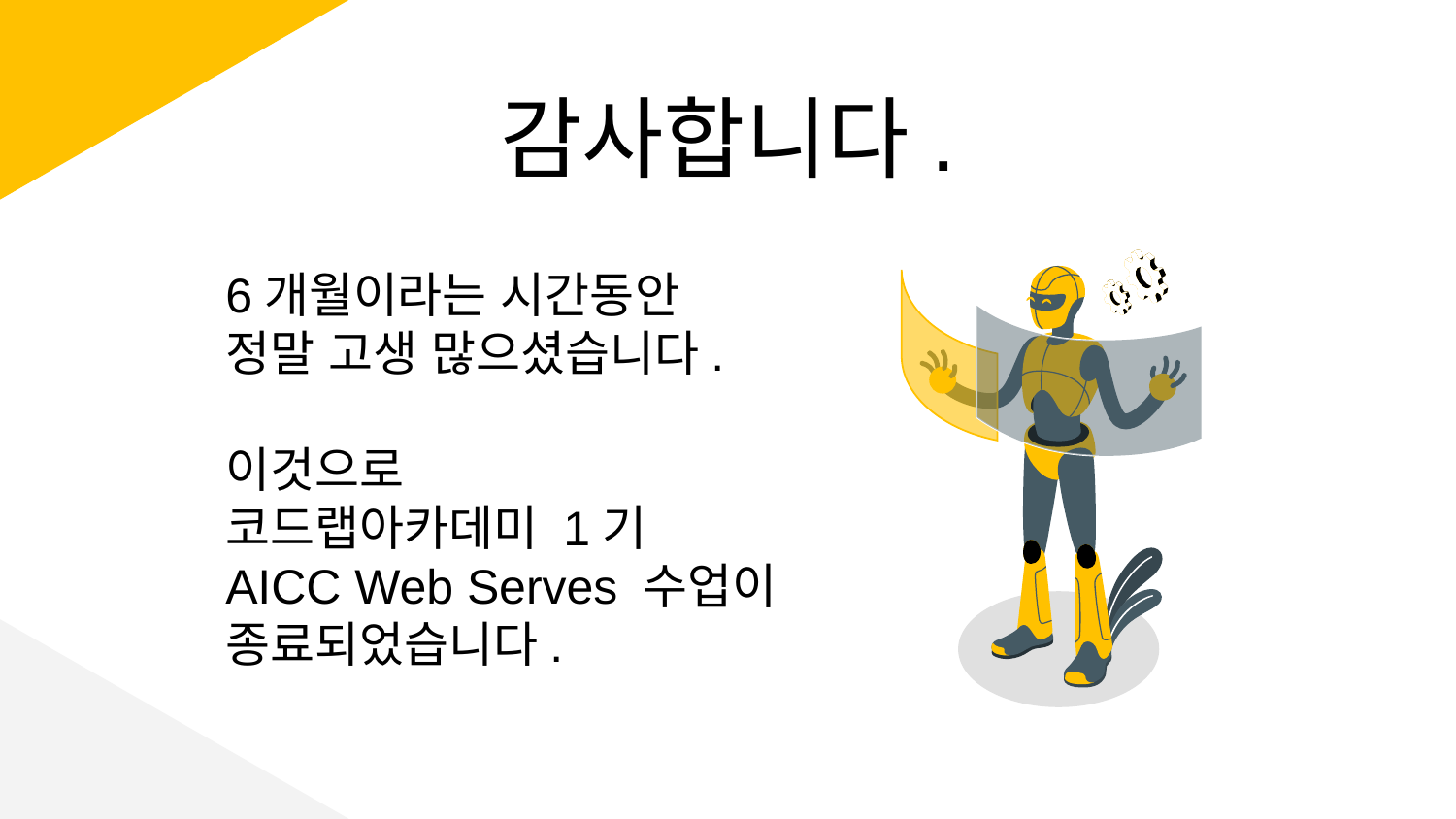

# 감사합니다.
6개월이라는 시간동안
정말 고생 많으셨습니다.

이것으로
코드랩아카데미 1기
AICC Web Serves 수업이
종료되었습니다.